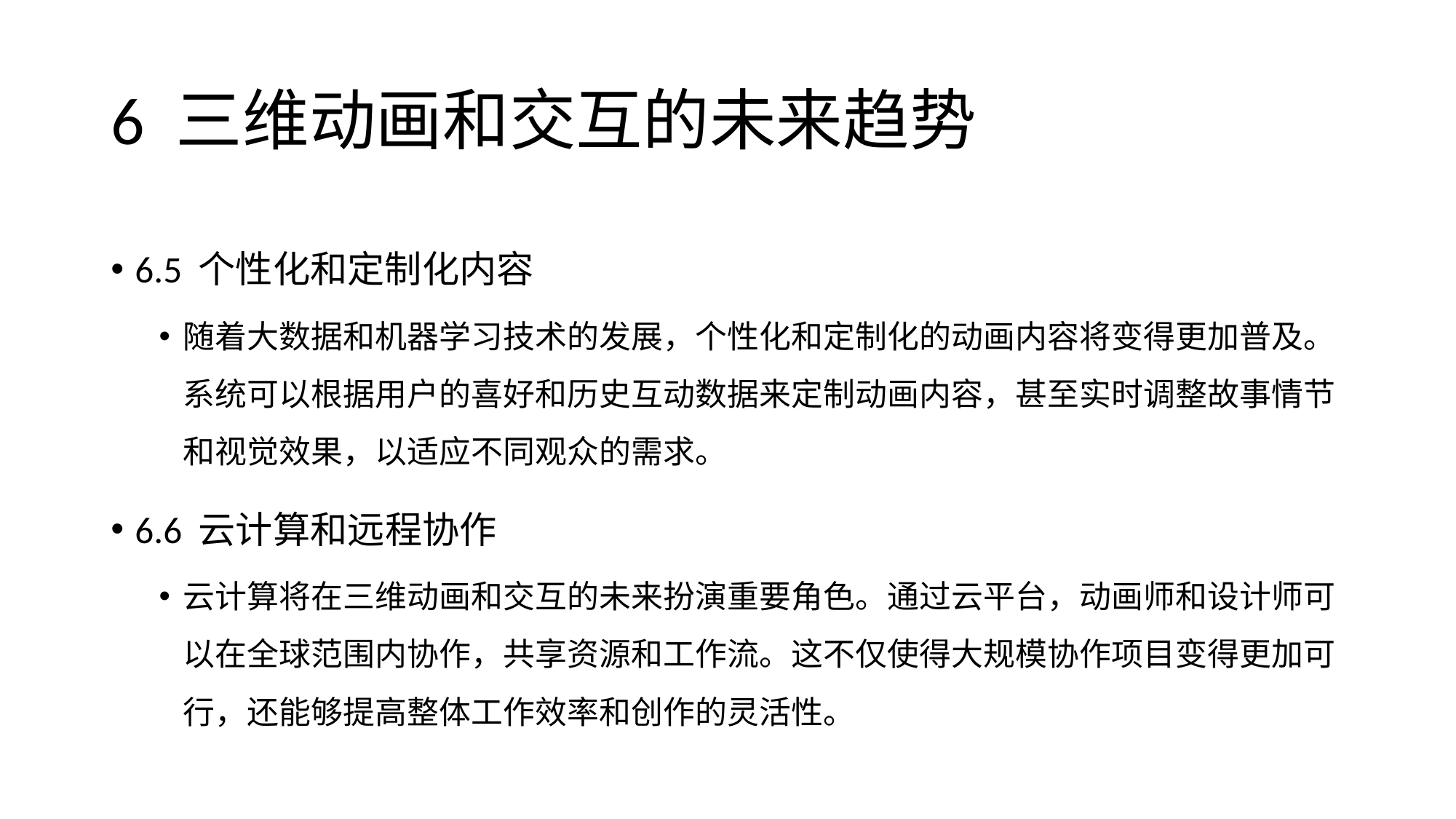

# 6 三维动画和交互的未来趋势
6.5 个性化和定制化内容
随着大数据和机器学习技术的发展，个性化和定制化的动画内容将变得更加普及。系统可以根据用户的喜好和历史互动数据来定制动画内容，甚至实时调整故事情节和视觉效果，以适应不同观众的需求。
6.6 云计算和远程协作
云计算将在三维动画和交互的未来扮演重要角色。通过云平台，动画师和设计师可以在全球范围内协作，共享资源和工作流。这不仅使得大规模协作项目变得更加可行，还能够提高整体工作效率和创作的灵活性。